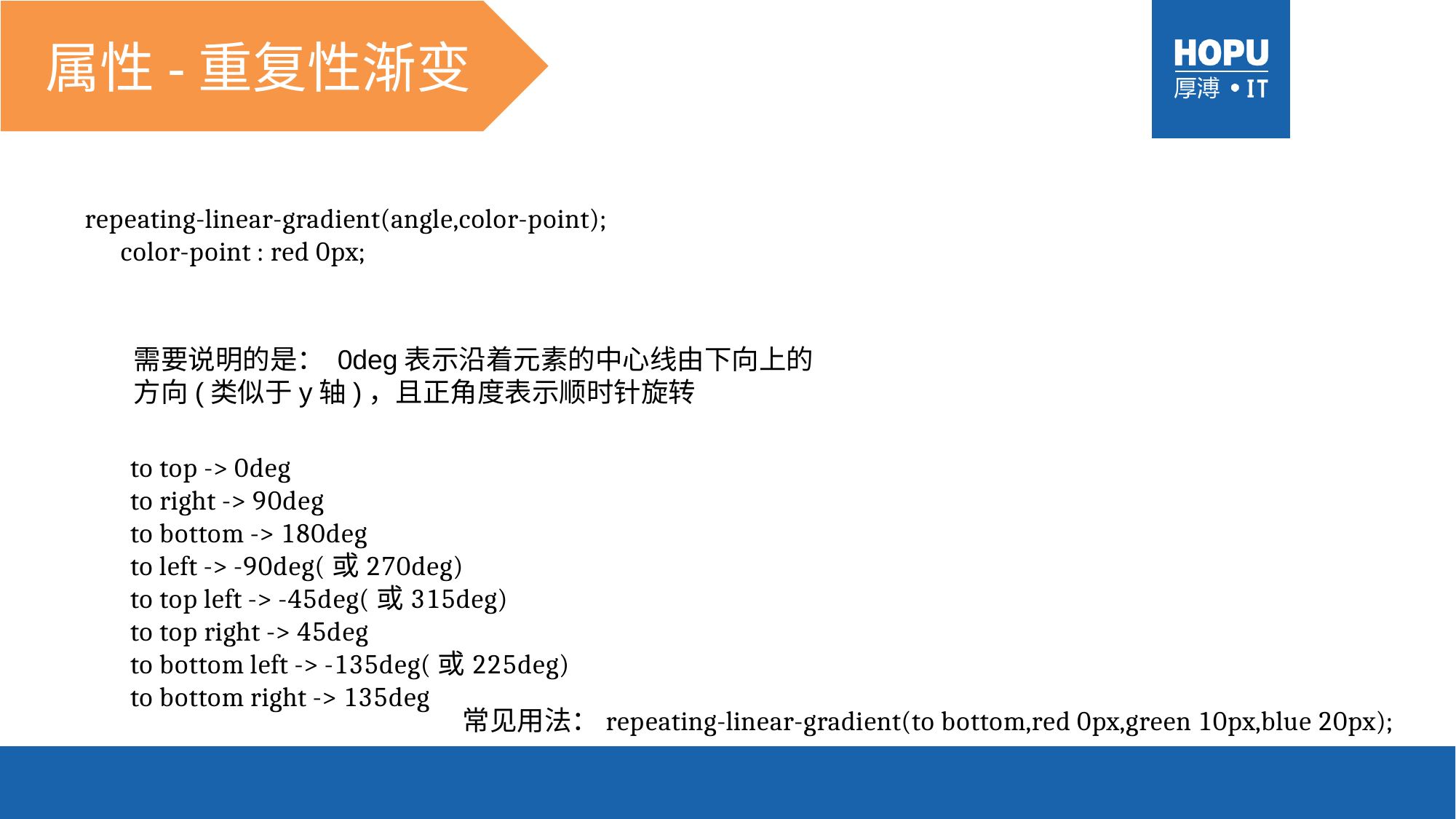

属性-重复性渐变
 repeating-linear-gradient(angle,color-point);
       color-point : red 0px;
需要说明的是： 0deg表示沿着元素的中心线由下向上的方向(类似于y轴)，且正角度表示顺时针旋转
to top -> 0deg
to right -> 90deg
to bottom -> 180deg
to left -> -90deg(或270deg)
to top left -> -45deg(或315deg)
to top right -> 45deg
to bottom left -> -135deg(或225deg)
to bottom right -> 135deg
 常见用法：repeating-linear-gradient(to bottom,red 0px,green 10px,blue 20px);